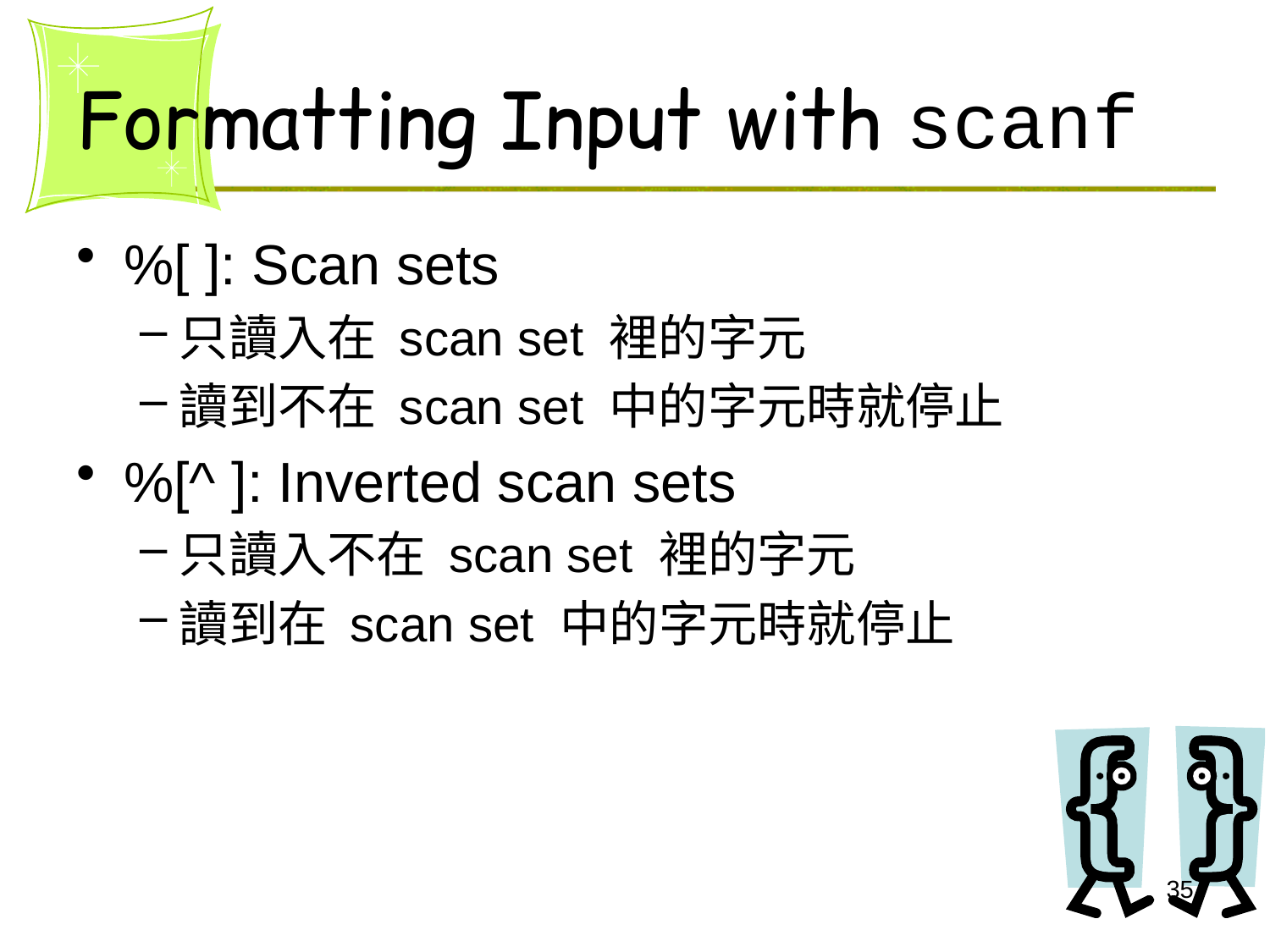

# Formatting Input with scanf
%[ ]: Scan sets
只讀入在 scan set 裡的字元
讀到不在 scan set 中的字元時就停止
%[^ ]: Inverted scan sets
只讀入不在 scan set 裡的字元
讀到在 scan set 中的字元時就停止
35